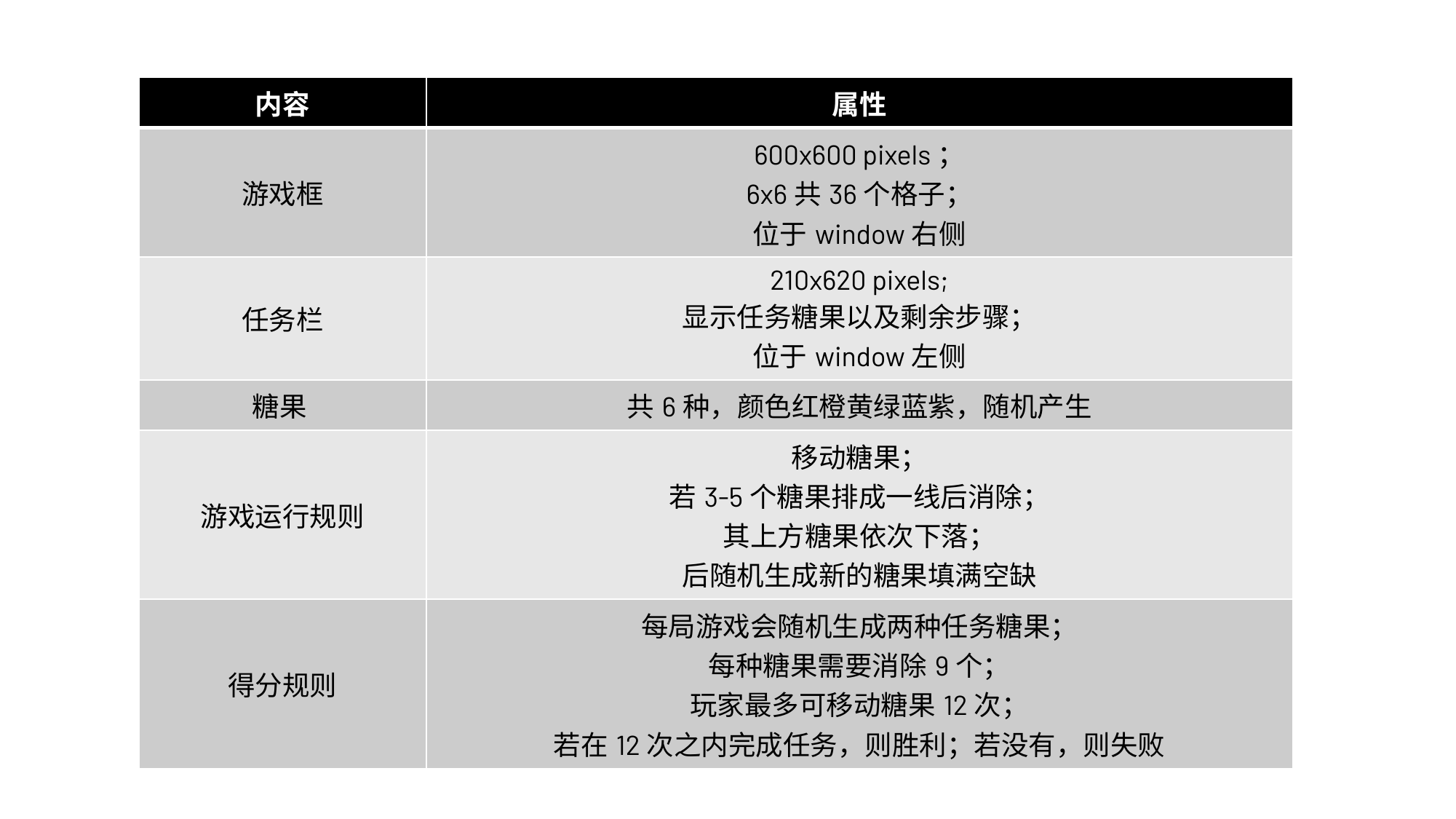

| 内容 | 属性 |
| --- | --- |
| 游戏框 | 600x600 pixels； 6x6共36个格子； 位于window右侧 |
| 任务栏 | 210x620 pixels; 显示任务糖果以及剩余步骤； 位于window左侧 |
| 糖果 | 共6种，颜色红橙黄绿蓝紫，随机产生 |
| 游戏运行规则 | 移动糖果； 若3-5个糖果排成一线后消除； 其上方糖果依次下落； 后随机生成新的糖果填满空缺 |
| 得分规则 | 每局游戏会随机生成两种任务糖果； 每种糖果需要消除9个； 玩家最多可移动糖果12次； 若在12次之内完成任务，则胜利；若没有，则失败 |